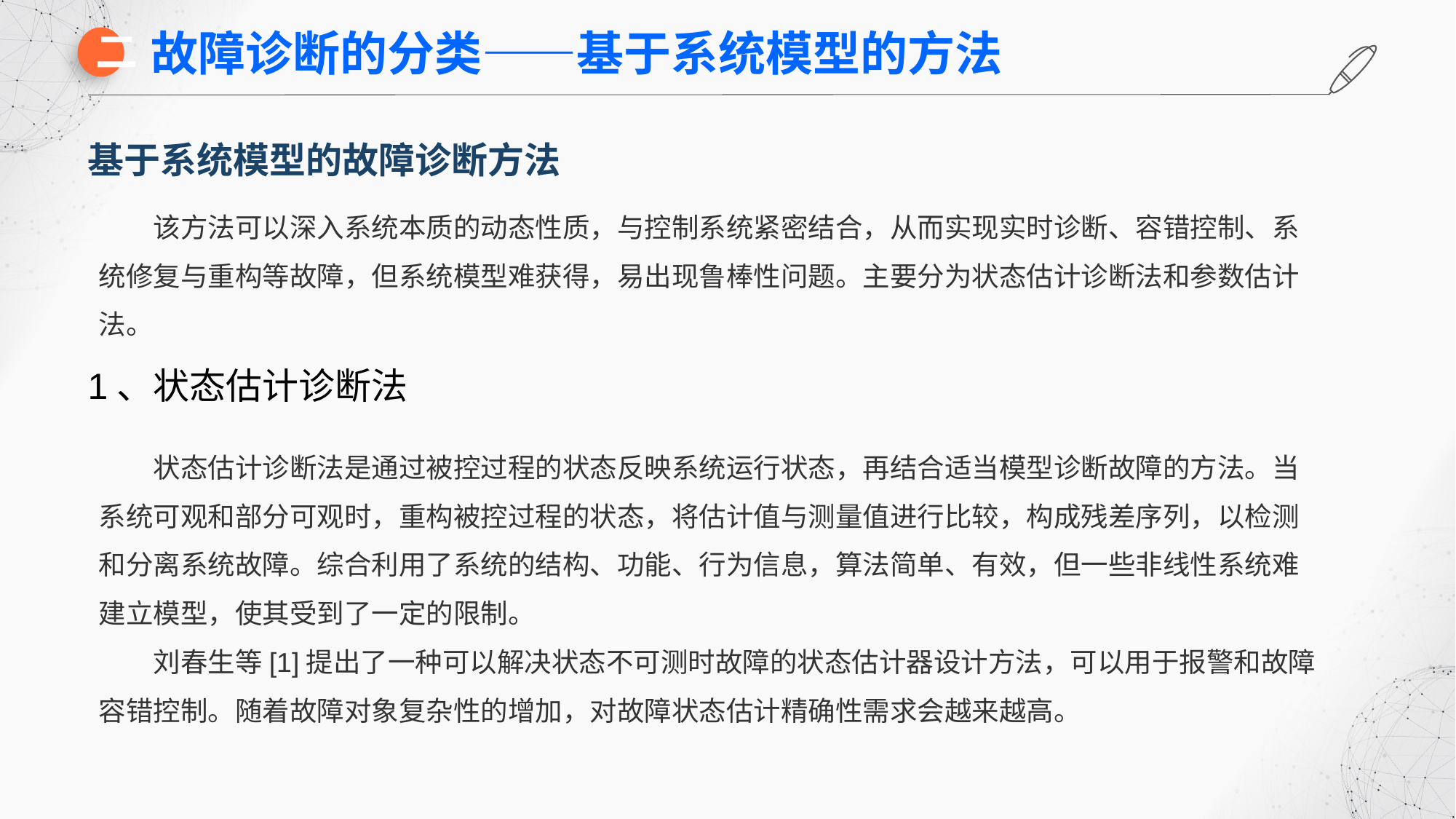

故障诊断的分类——基于系统模型的方法
二

基于系统模型的故障诊断方法
该方法可以深入系统本质的动态性质，与控制系统紧密结合，从而实现实时诊断、容错控制、系统修复与重构等故障，但系统模型难获得，易出现鲁棒性问题。主要分为状态估计诊断法和参数估计法。
1、状态估计诊断法
状态估计诊断法是通过被控过程的状态反映系统运行状态，再结合适当模型诊断故障的方法。当系统可观和部分可观时，重构被控过程的状态，将估计值与测量值进行比较，构成残差序列，以检测和分离系统故障。综合利用了系统的结构、功能、行为信息，算法简单、有效，但一些非线性系统难建立模型，使其受到了一定的限制。
刘春生等[1]提出了一种可以解决状态不可测时故障的状态估计器设计方法，可以用于报警和故障容错控制。随着故障对象复杂性的增加，对故障状态估计精确性需求会越来越高。